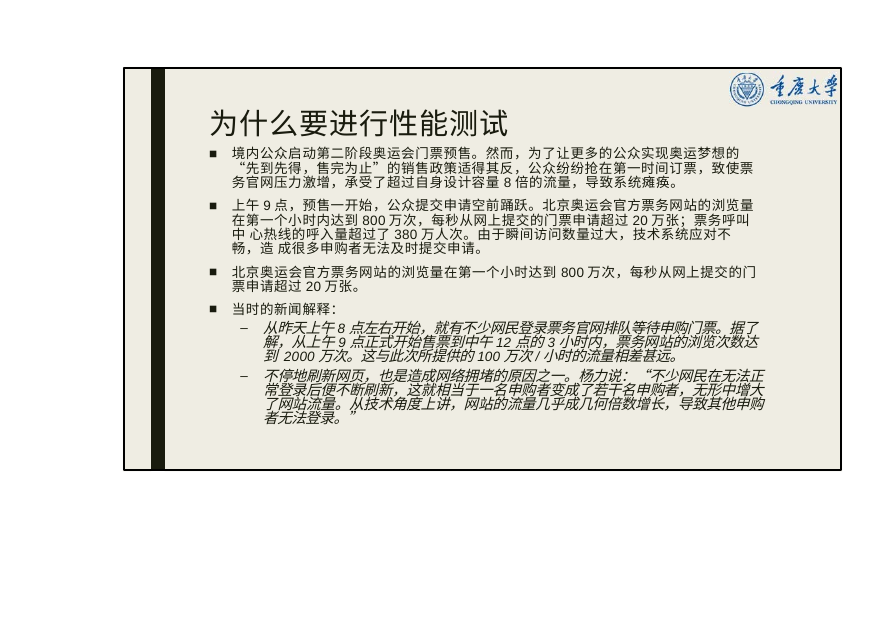

# 为什么要进行性能测试
境内公众启动第二阶段奥运会门票预售。然而，为了让更多的公众实现奥运梦想的 “先到先得，售完为止”的销售政策适得其反，公众纷纷抢在第一时间订票，致使票 务官网压力激增，承受了超过自身设计容量8倍的流量，导致系统瘫痪。
上午9点，预售一开始，公众提交申请空前踊跃。北京奥运会官方票务网站的浏览量 在第一个小时内达到800万次，每秒从网上提交的门票申请超过20万张；票务呼叫中 心热线的呼入量超过了380万人次。由于瞬间访问数量过大，技术系统应对不畅，造 成很多申购者无法及时提交申请。
北京奥运会官方票务网站的浏览量在第一个小时达到800万次，每秒从网上提交的门 票申请超过20万张。
当时的新闻解释：
从昨天上午8点左右开始，就有不少网民登录票务官网排队等待申购门票。据了 解，从上午9点正式开始售票到中午12点的3小时内，票务网站的浏览次数达到 2000万次。这与此次所提供的100万次/小时的流量相差甚远。
不停地刷新网页，也是造成网络拥堵的原因之一。杨力说：“不少网民在无法正 常登录后便不断刷新，这就相当于一名申购者变成了若干名申购者，无形中增大 了网站流量。从技术角度上讲，网站的流量几乎成几何倍数增长，导致其他申购 者无法登录。”